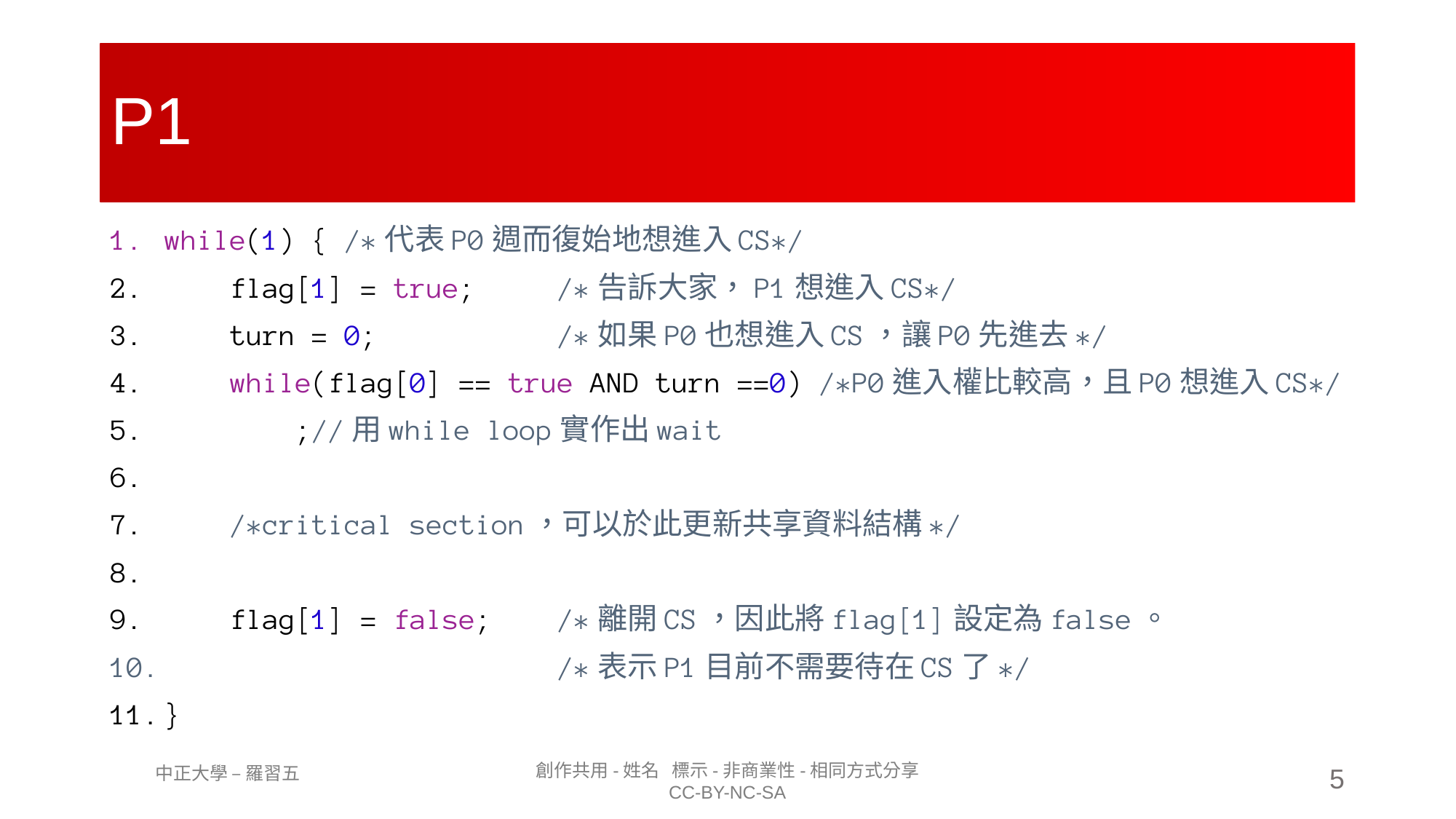

# P1
while(1) { /*代表P0週而復始地想進入CS*/
    flag[1] = true;     /*告訴大家，P1想進入CS*/
    turn = 0;           /*如果P0也想進入CS，讓P0先進去*/
    while(flag[0] == true AND turn ==0) /*P0進入權比較高，且P0想進入CS*/
        ;//用while loop實作出wait

    /*critical section，可以於此更新共享資料結構*/

    flag[1] = false;    /*離開CS，因此將flag[1]設定為false。
                        /*表示P1目前不需要待在CS了*/
}